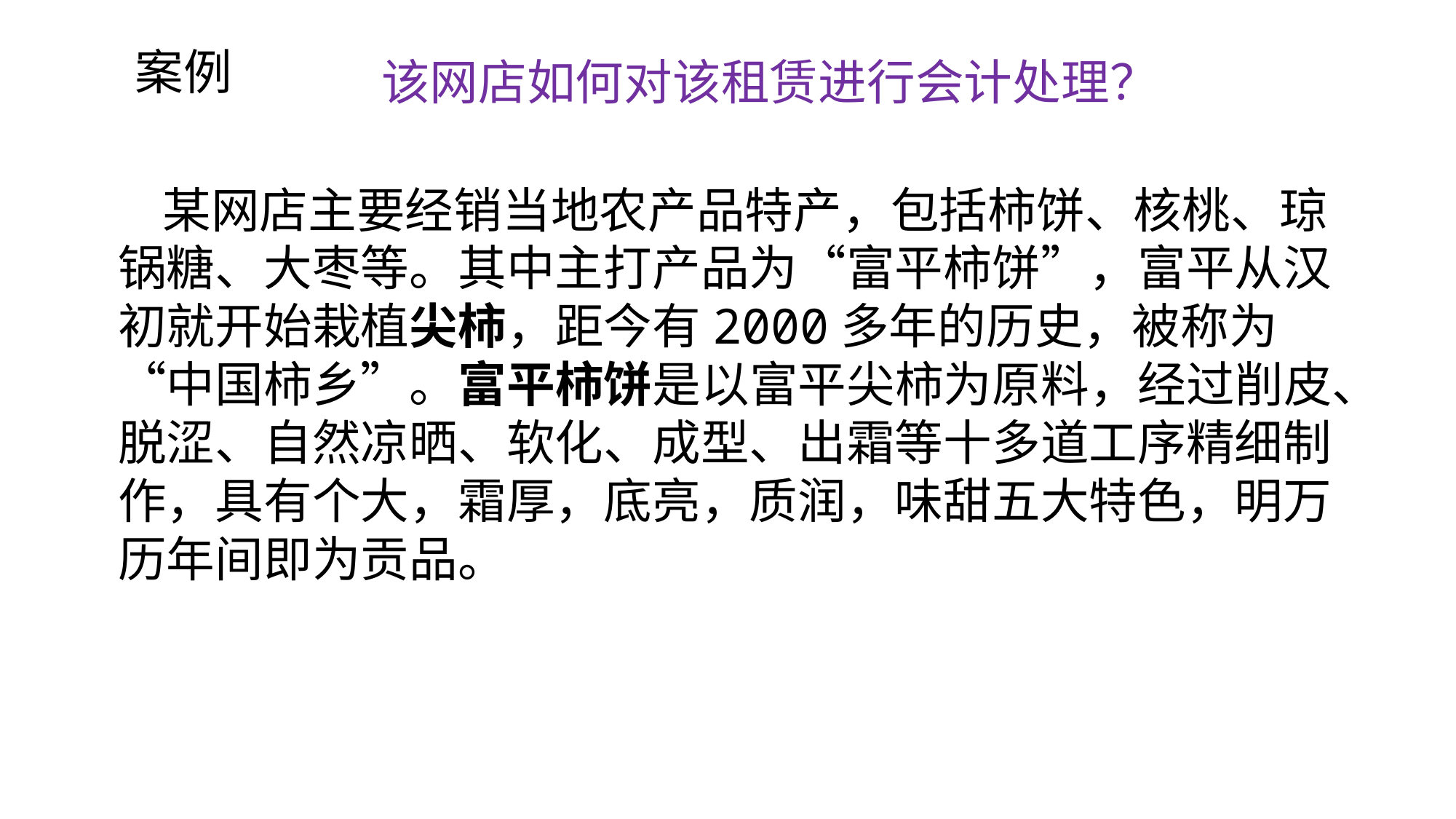

案例
该网店如何对该租赁进行会计处理？
   某网店主要经销当地农产品特产，包括柿饼、核桃、琼锅糖、大枣等。其中主打产品为“富平柿饼”，富平从汉初就开始栽植尖柿，距今有2000多年的历史，被称为“中国柿乡”。富平柿饼是以富平尖柿为原料，经过削皮、脱涩、自然凉晒、软化、成型、出霜等十多道工序精细制作，具有个大，霜厚，底亮，质润，味甜五大特色，明万历年间即为贡品。